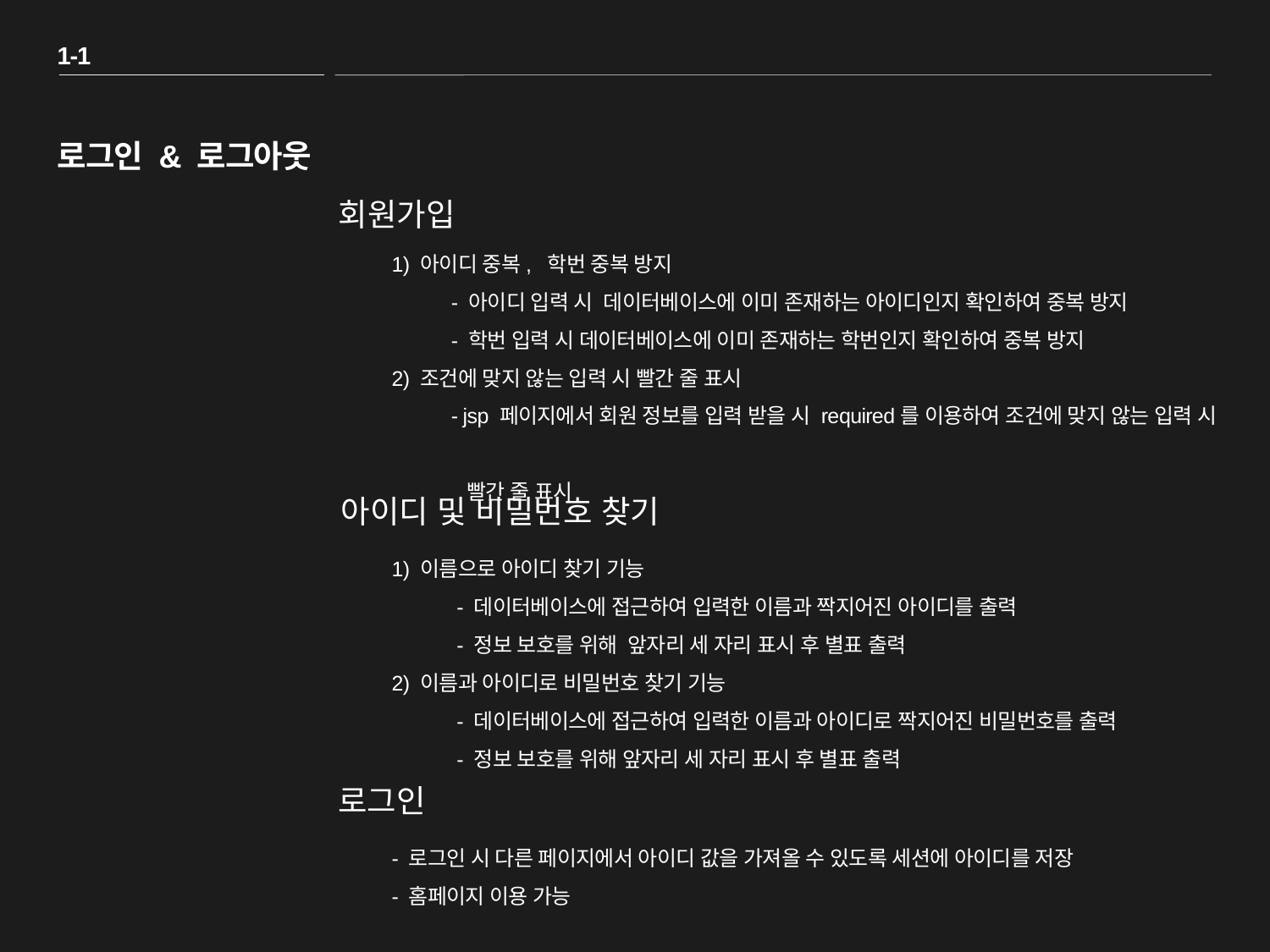

1-1
# 로그인 & 로그아웃
회원가입
1) 아이디 중복,  학번 중복 방지
           - 아이디 입력 시  데이터베이스에 이미 존재하는 아이디인지 확인하여 중복 방지
           - 학번 입력 시 데이터베이스에 이미 존재하는 학번인지 확인하여 중복 방지
2) 조건에 맞지 않는 입력 시 빨간 줄 표시
           - jsp 페이지에서 회원 정보를 입력 받을 시 required를 이용하여 조건에 맞지 않는 입력 시
             빨간 줄 표시

아이디 및 비밀번호 찾기
1) 이름으로 아이디 찾기 기능
            - 데이터베이스에 접근하여 입력한 이름과 짝지어진 아이디를 출력
            - 정보 보호를 위해  앞자리 세 자리 표시 후 별표 출력
2) 이름과 아이디로 비밀번호 찾기 기능
            - 데이터베이스에 접근하여 입력한 이름과 아이디로 짝지어진 비밀번호를 출력
            - 정보 보호를 위해 앞자리 세 자리 표시 후 별표 출력
로그인
- 로그인 시 다른 페이지에서 아이디 값을 가져올 수 있도록 세션에 아이디를 저장
- 홈페이지 이용 가능